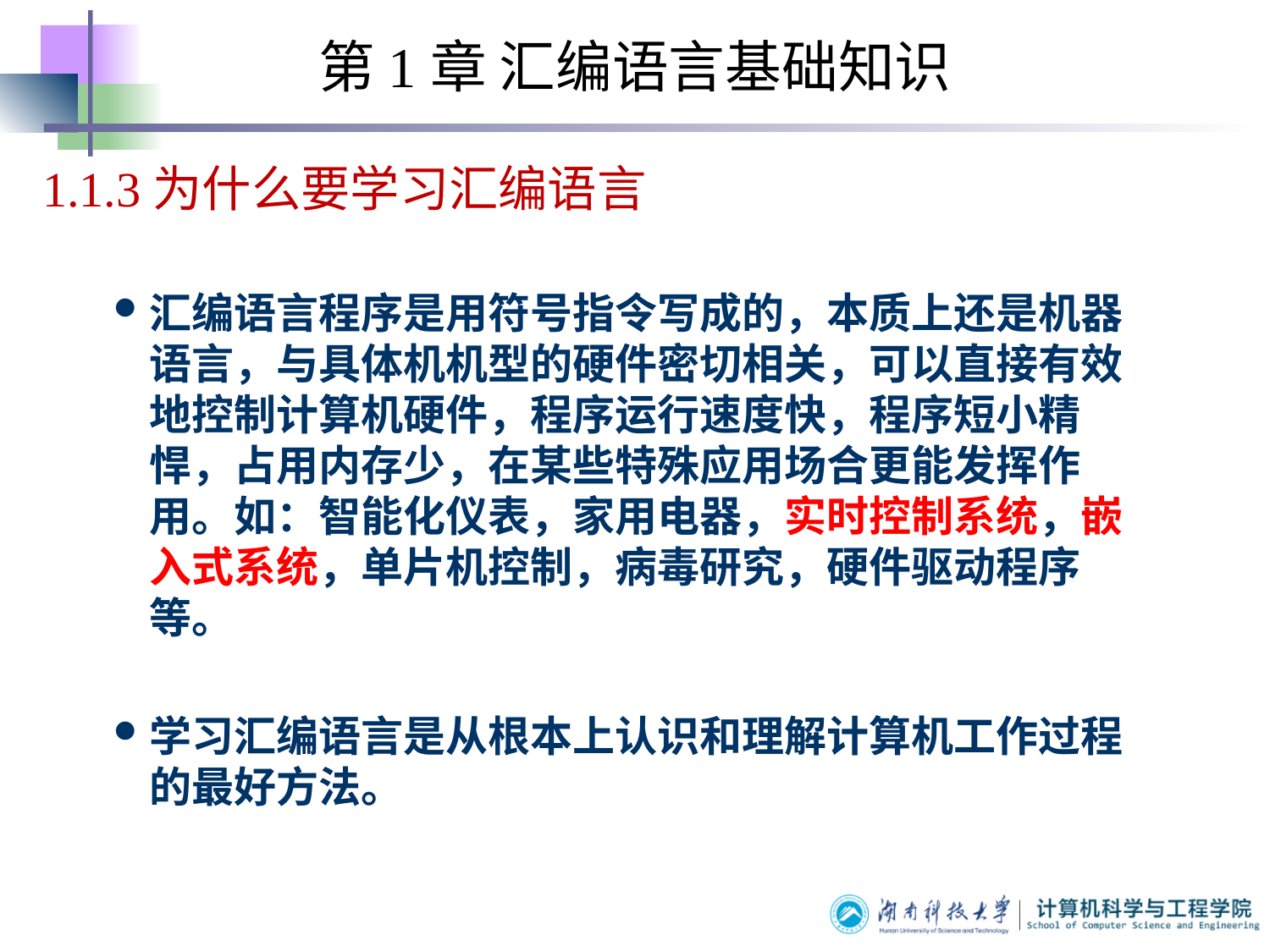

第1章 汇编语言基础知识
1.1.3为什么要学习汇编语言
汇编语言程序是用符号指令写成的，本质上还是机器语言，与具体机机型的硬件密切相关，可以直接有效地控制计算机硬件，程序运行速度快，程序短小精悍，占用内存少，在某些特殊应用场合更能发挥作用。如：智能化仪表，家用电器，实时控制系统，嵌入式系统，单片机控制，病毒研究，硬件驱动程序等。

学习汇编语言是从根本上认识和理解计算机工作过程的最好方法。